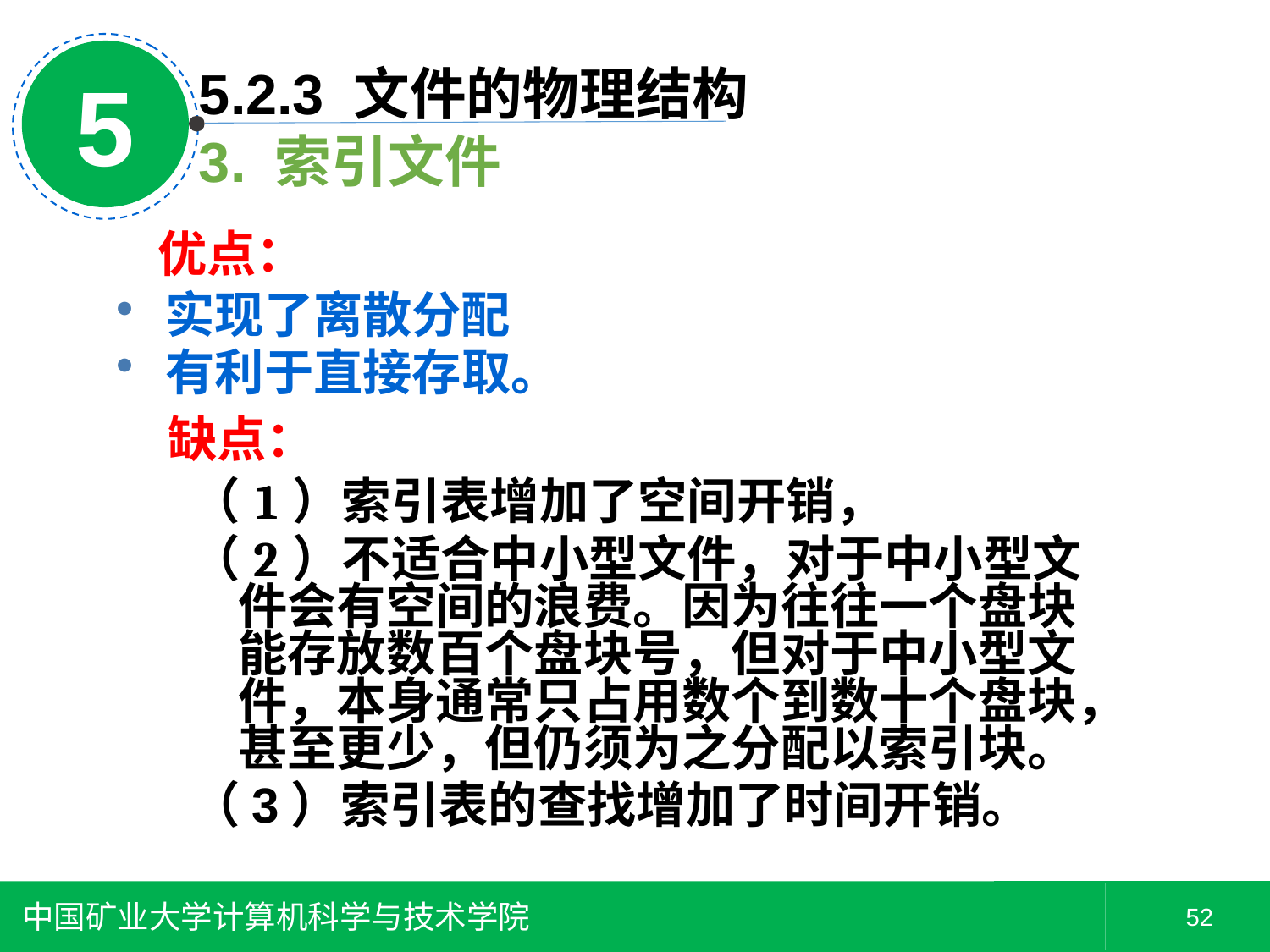

5
5.2.3 文件的物理结构
3. 索引文件

优点：
实现了离散分配
有利于直接存取。
缺点：
（1）索引表增加了空间开销，
（2）不适合中小型文件，对于中小型文件会有空间的浪费。因为往往一个盘块能存放数百个盘块号，但对于中小型文件，本身通常只占用数个到数十个盘块，甚至更少，但仍须为之分配以索引块。
（3）索引表的查找增加了时间开销。